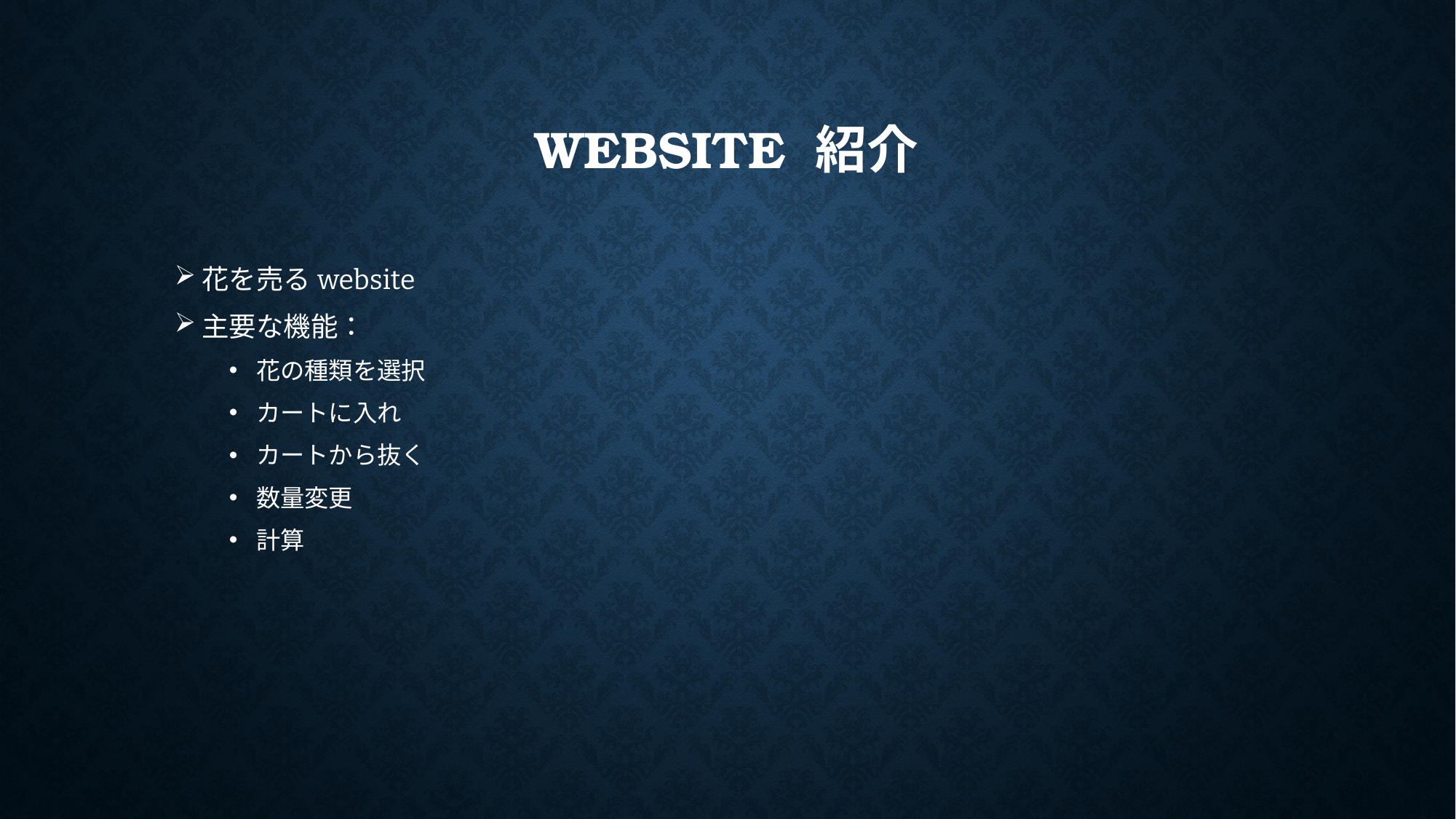

# Website 紹介
花を売るwebsite
主要な機能：
花の種類を選択
カートに入れ
カートから抜く
数量変更
計算